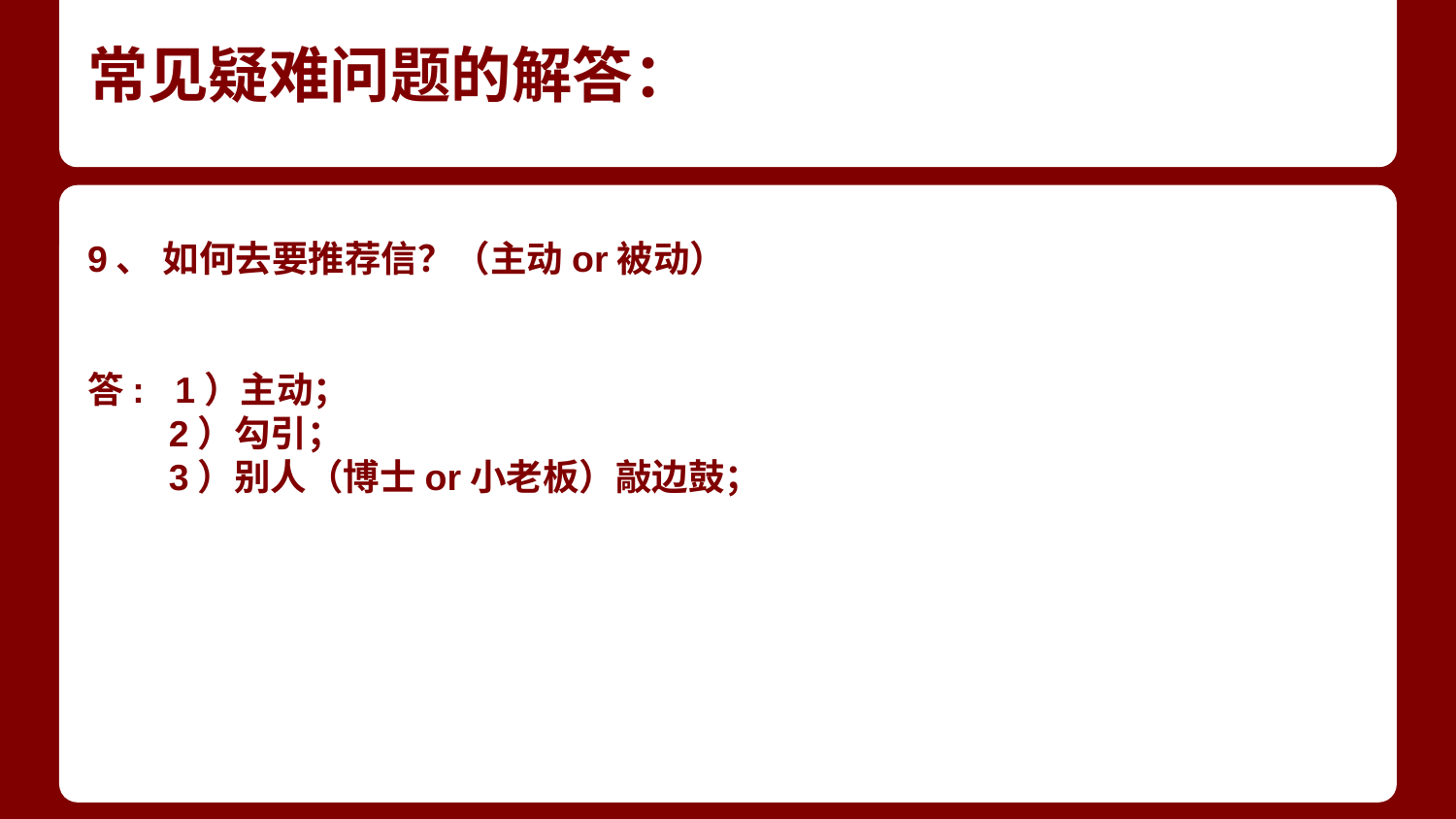

# 常见疑难问题的解答：
9、 如何去要推荐信？（主动or被动）

答:   1）主动；
        2）勾引；
        3）别人（博士or小老板）敲边鼓；